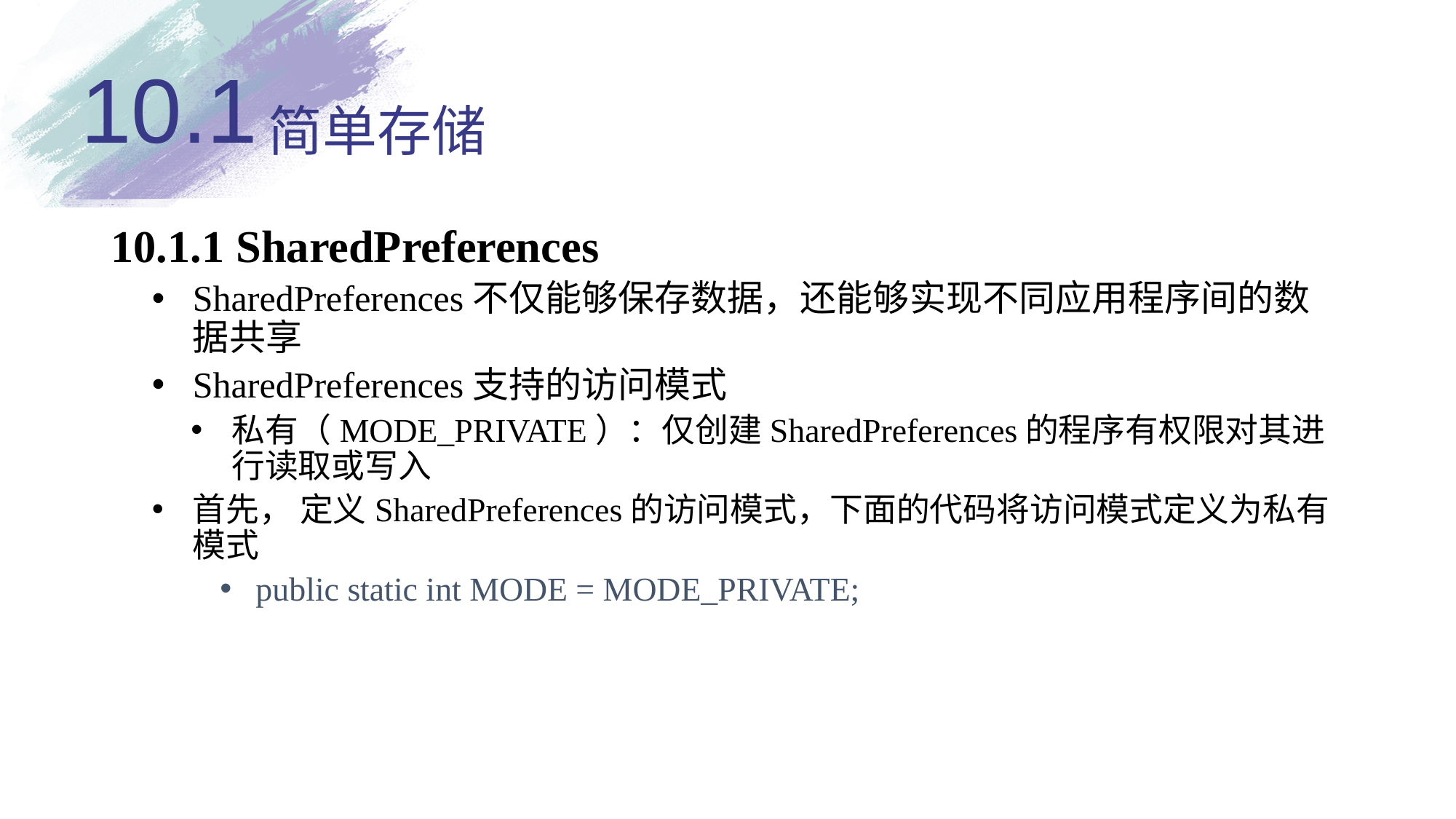

10.1
# 简单存储
10.1.1 SharedPreferences
SharedPreferences不仅能够保存数据，还能够实现不同应用程序间的数据共享
SharedPreferences支持的访问模式
私有（MODE_PRIVATE）：仅创建SharedPreferences的程序有权限对其进行读取或写入
首先， 定义SharedPreferences的访问模式，下面的代码将访问模式定义为私有模式
 public static int MODE = MODE_PRIVATE;